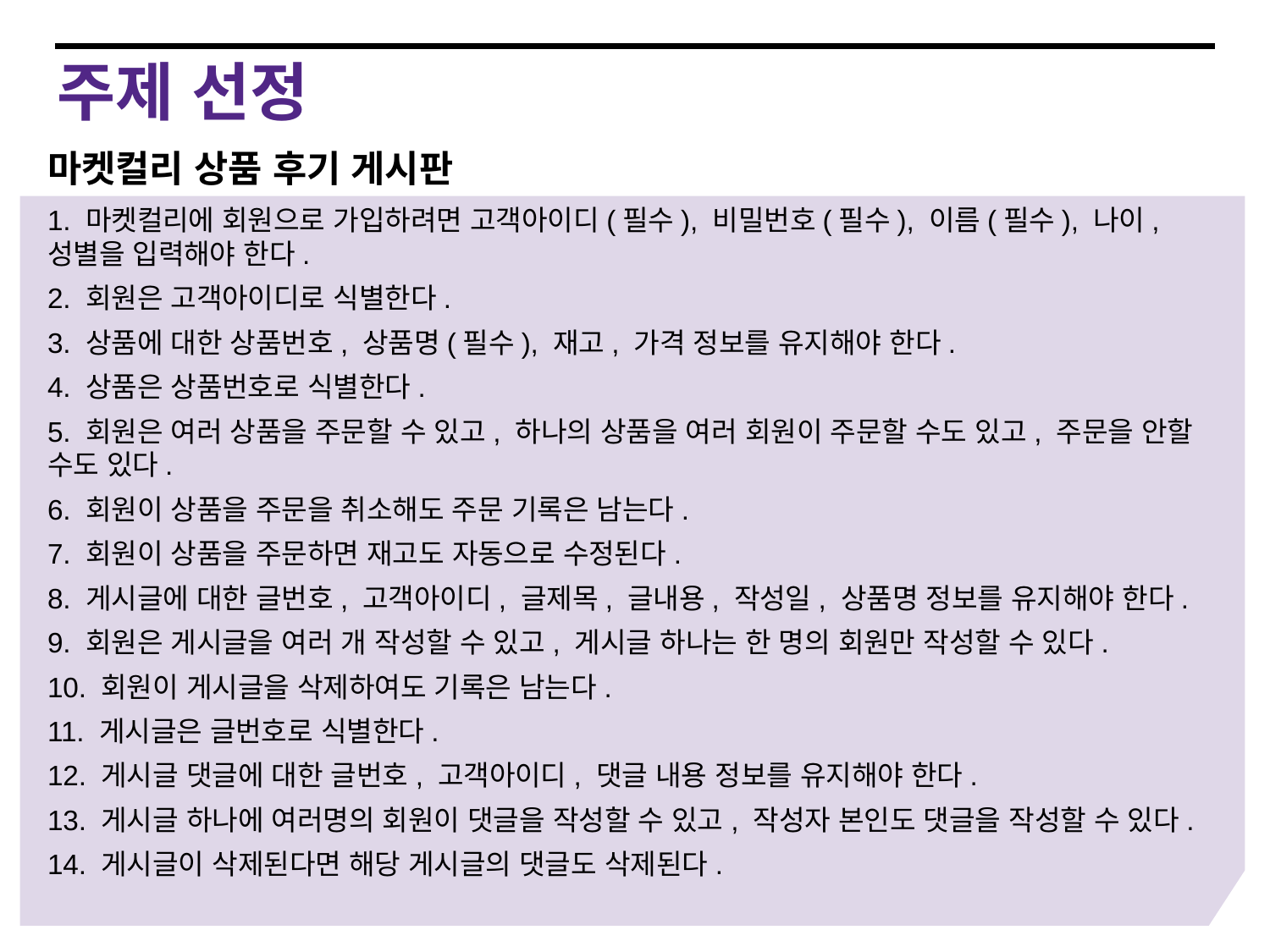

주제 선정
마켓컬리 상품 후기 게시판

1. 마켓컬리에 회원으로 가입하려면 고객아이디(필수), 비밀번호(필수), 이름(필수), 나이, 성별을 입력해야 한다.
2. 회원은 고객아이디로 식별한다.
3. 상품에 대한 상품번호, 상품명(필수), 재고, 가격 정보를 유지해야 한다.
4. 상품은 상품번호로 식별한다.
5. 회원은 여러 상품을 주문할 수 있고, 하나의 상품을 여러 회원이 주문할 수도 있고, 주문을 안할 수도 있다.
6. 회원이 상품을 주문을 취소해도 주문 기록은 남는다.
7. 회원이 상품을 주문하면 재고도 자동으로 수정된다.
8. 게시글에 대한 글번호, 고객아이디, 글제목, 글내용, 작성일, 상품명 정보를 유지해야 한다.
9. 회원은 게시글을 여러 개 작성할 수 있고, 게시글 하나는 한 명의 회원만 작성할 수 있다.
10. 회원이 게시글을 삭제하여도 기록은 남는다.
11. 게시글은 글번호로 식별한다.
12. 게시글 댓글에 대한 글번호, 고객아이디, 댓글 내용 정보를 유지해야 한다.
13. 게시글 하나에 여러명의 회원이 댓글을 작성할 수 있고, 작성자 본인도 댓글을 작성할 수 있다.
14. 게시글이 삭제된다면 해당 게시글의 댓글도 삭제된다.
4